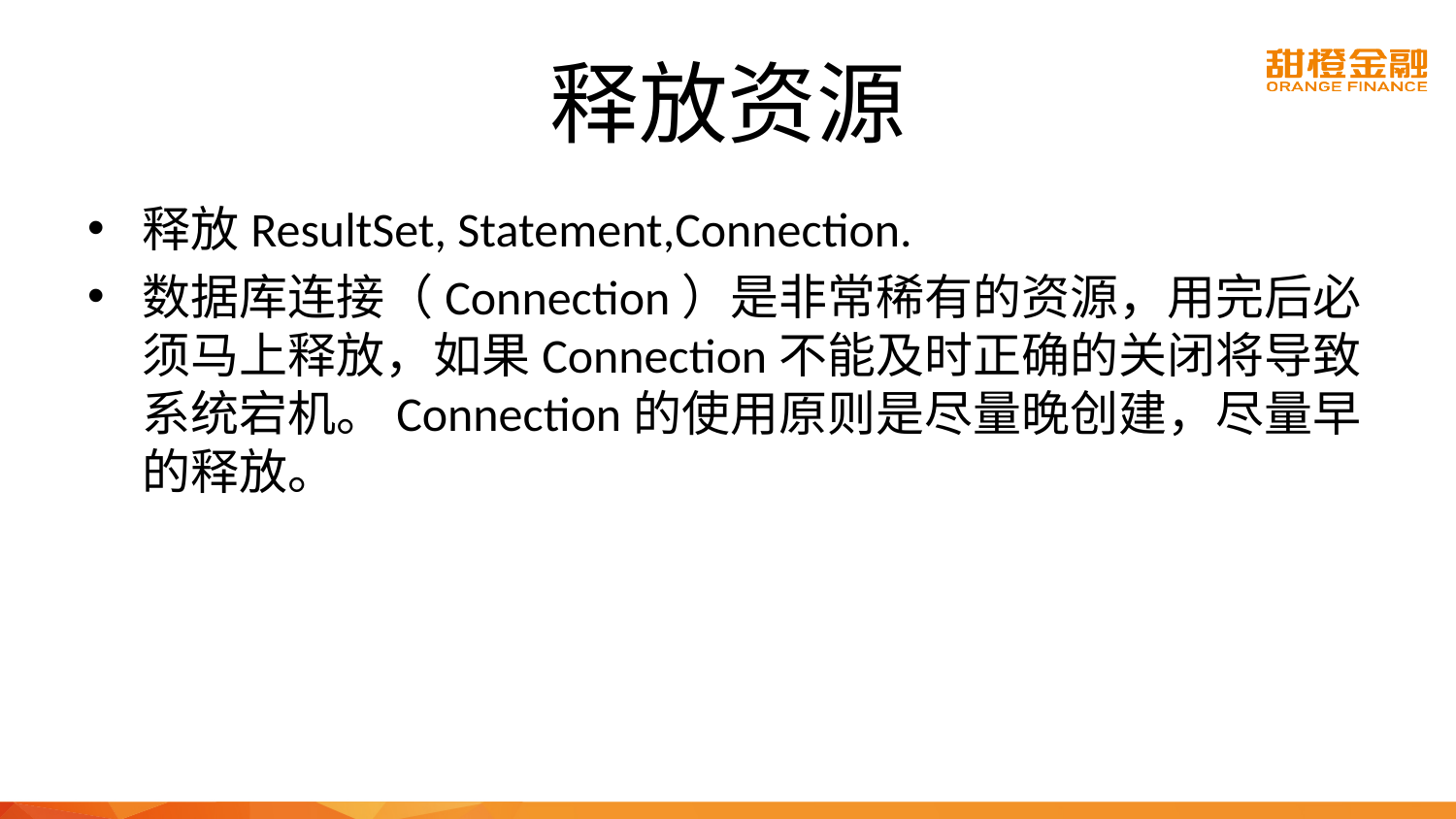

# 释放资源
释放ResultSet, Statement,Connection.
数据库连接（Connection）是非常稀有的资源，用完后必须马上释放，如果Connection不能及时正确的关闭将导致系统宕机。Connection的使用原则是尽量晚创建，尽量早的释放。